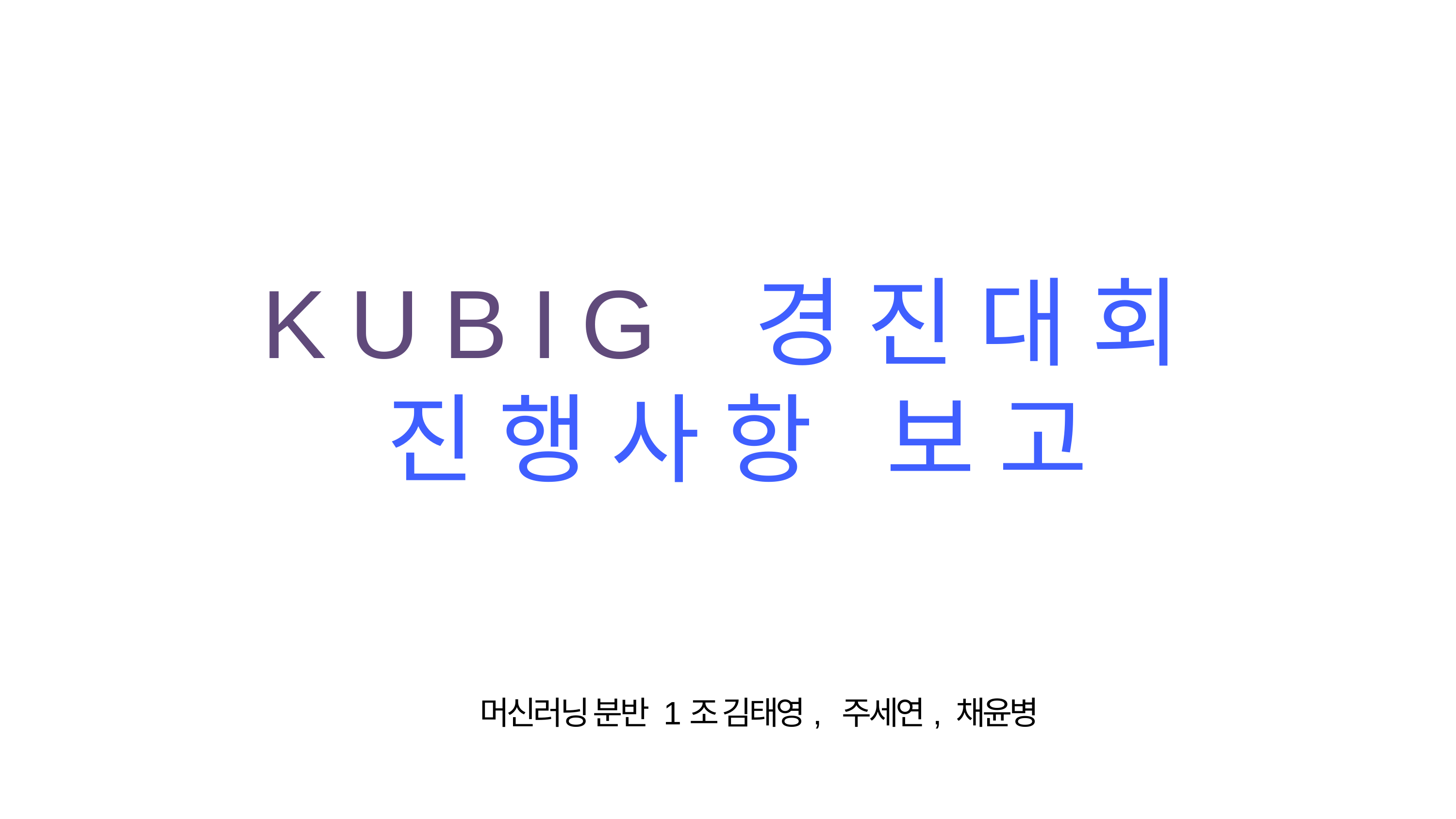

KUBIG 경진대회
  진행사항 보고
머신러닝 분반 1조 김태영,  주세연, 채윤병